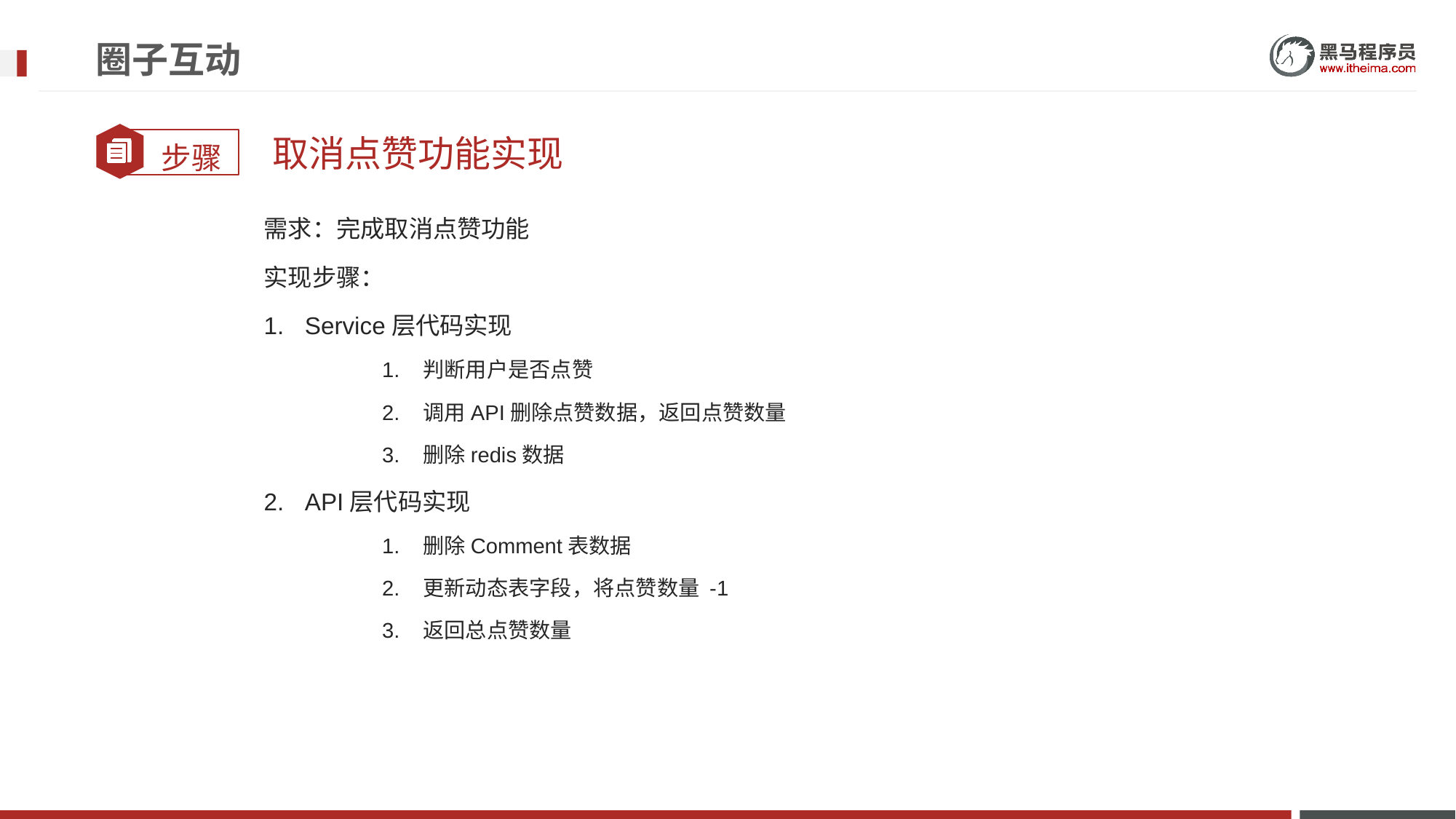

# 圈子互动
取消点赞功能实现
需求：完成取消点赞功能
实现步骤：
Service层代码实现
判断用户是否点赞
调用API删除点赞数据，返回点赞数量
删除redis数据
API层代码实现
删除Comment表数据
更新动态表字段，将点赞数量 -1
返回总点赞数量